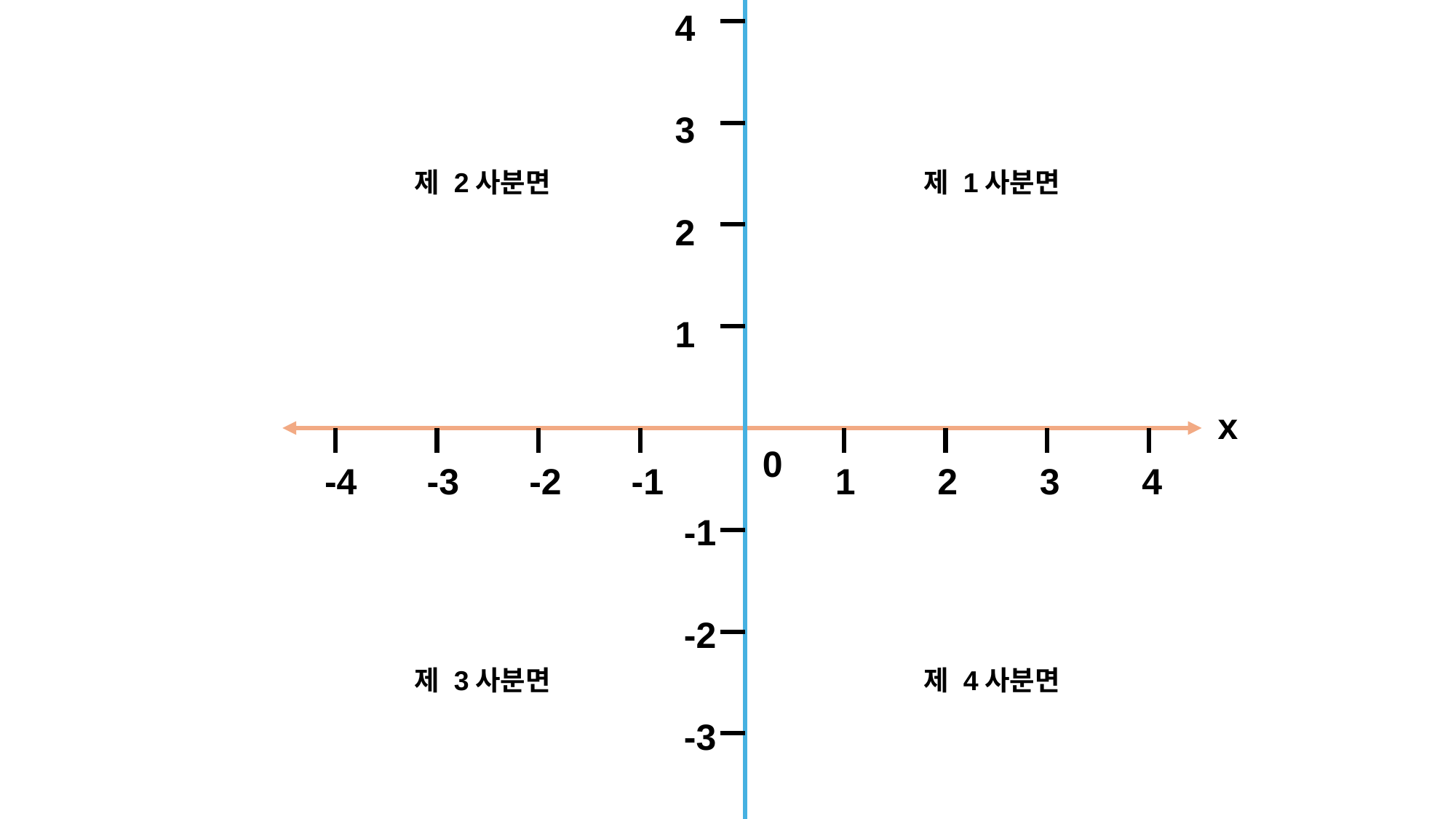

y
4
3
제 2사분면
제 1사분면
2
1
x
0
-4
-3
-2
-1
1
2
3
4
-1
-2
제 3사분면
제 4사분면
-3
-4